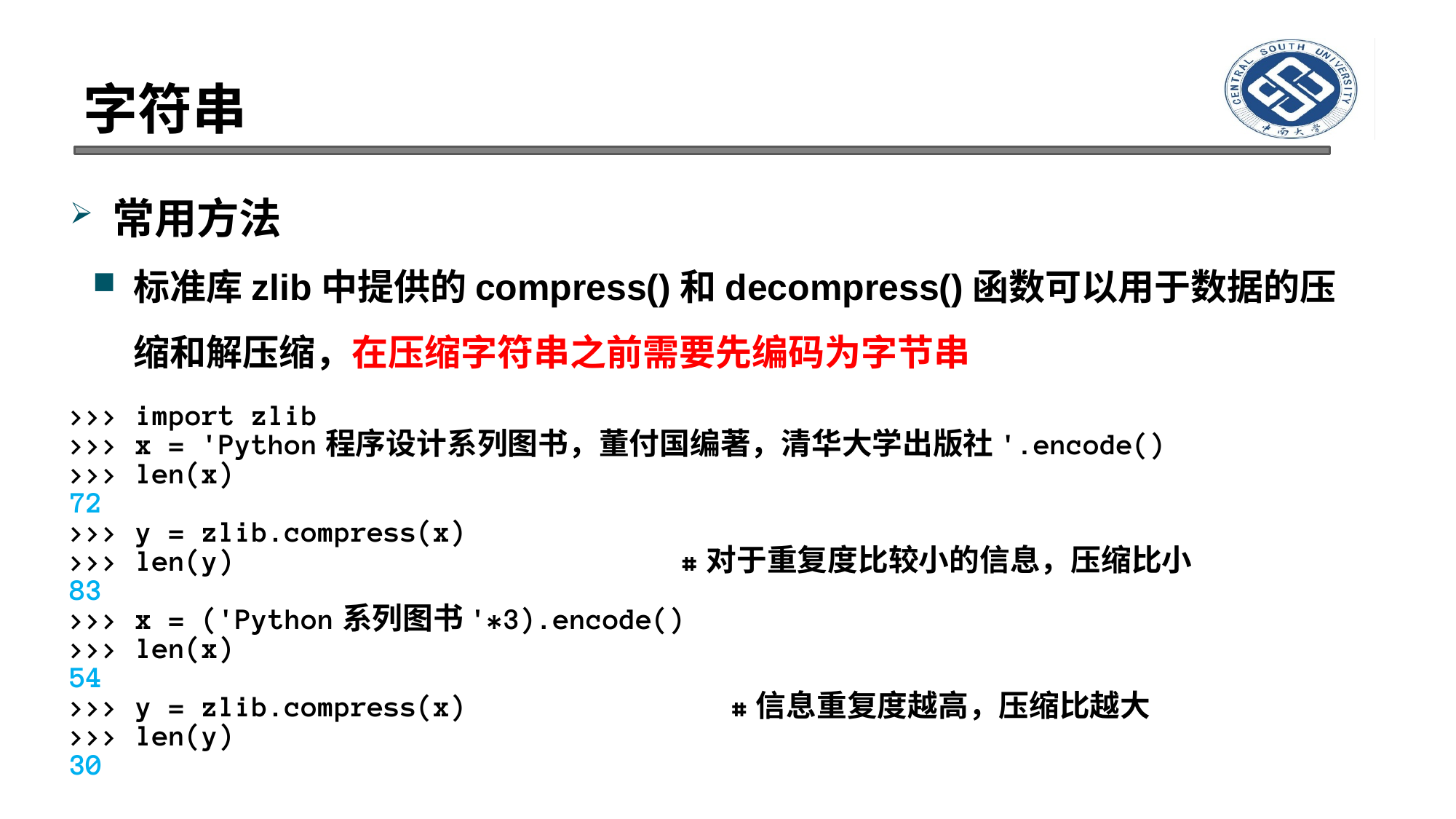

# 字符串
常用方法
标准库zlib中提供的compress()和decompress()函数可以用于数据的压缩和解压缩，在压缩字符串之前需要先编码为字节串

>>> import zlib
>>> x = 'Python程序设计系列图书，董付国编著，清华大学出版社'.encode()
>>> len(x)
72
>>> y = zlib.compress(x)
>>> len(y)                           #对于重复度比较小的信息，压缩比小
83
>>> x = ('Python系列图书'*3).encode()
>>> len(x)
54
>>> y = zlib.compress(x)                #信息重复度越高，压缩比越大
>>> len(y)
30